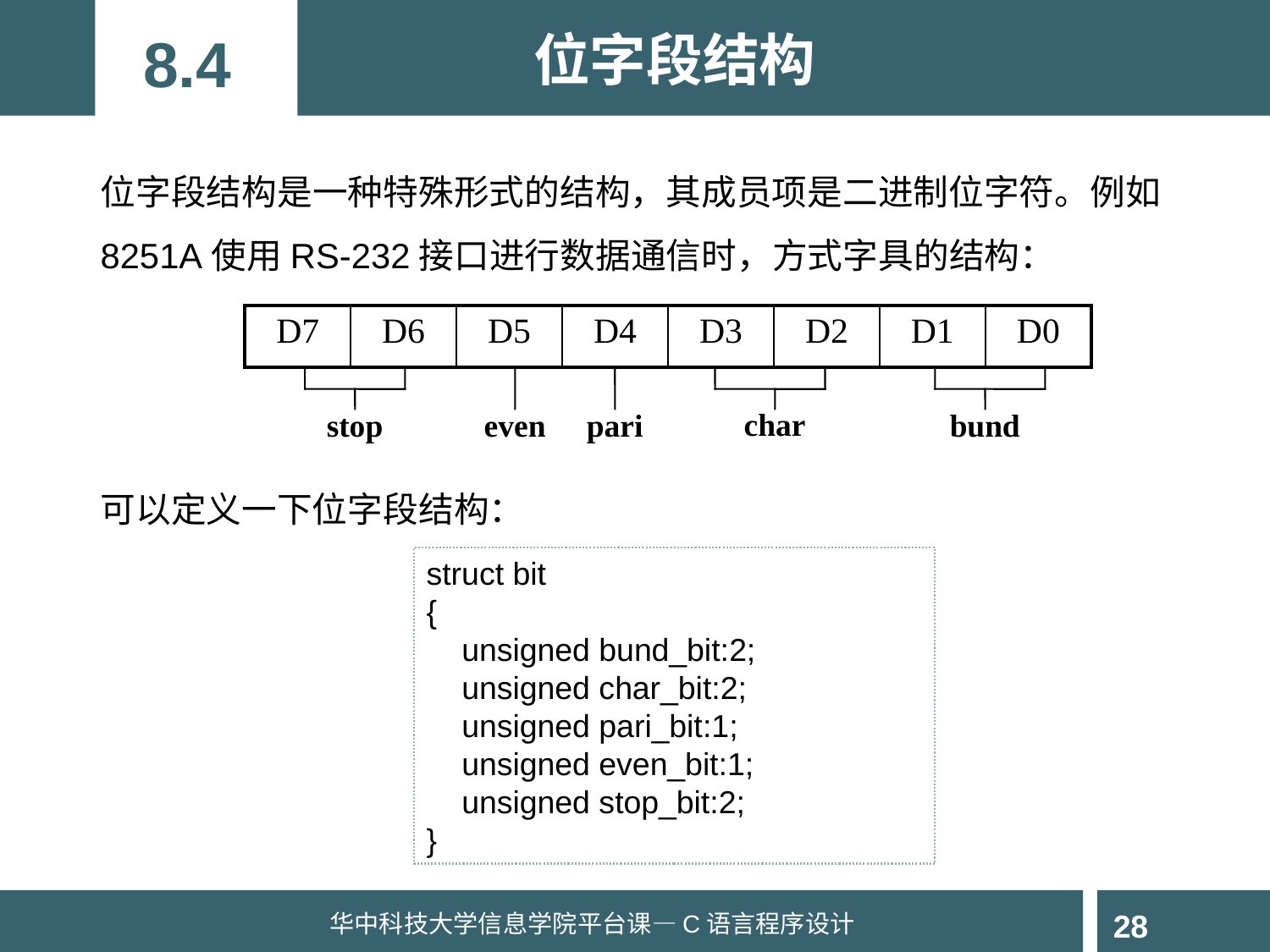

位字段结构
8.4
位字段结构是一种特殊形式的结构，其成员项是二进制位字符。例如8251A使用RS-232接口进行数据通信时，方式字具的结构：

可以定义一下位字段结构：
| D7 | D6 | D5 | D4 | D3 | D2 | D1 | D0 |
| --- | --- | --- | --- | --- | --- | --- | --- |

char
stop
even
pari
bund
struct bit
{
    unsigned bund_bit:2;
    unsigned char_bit:2;
    unsigned pari_bit:1;
    unsigned even_bit:1;
    unsigned stop_bit:2;
}